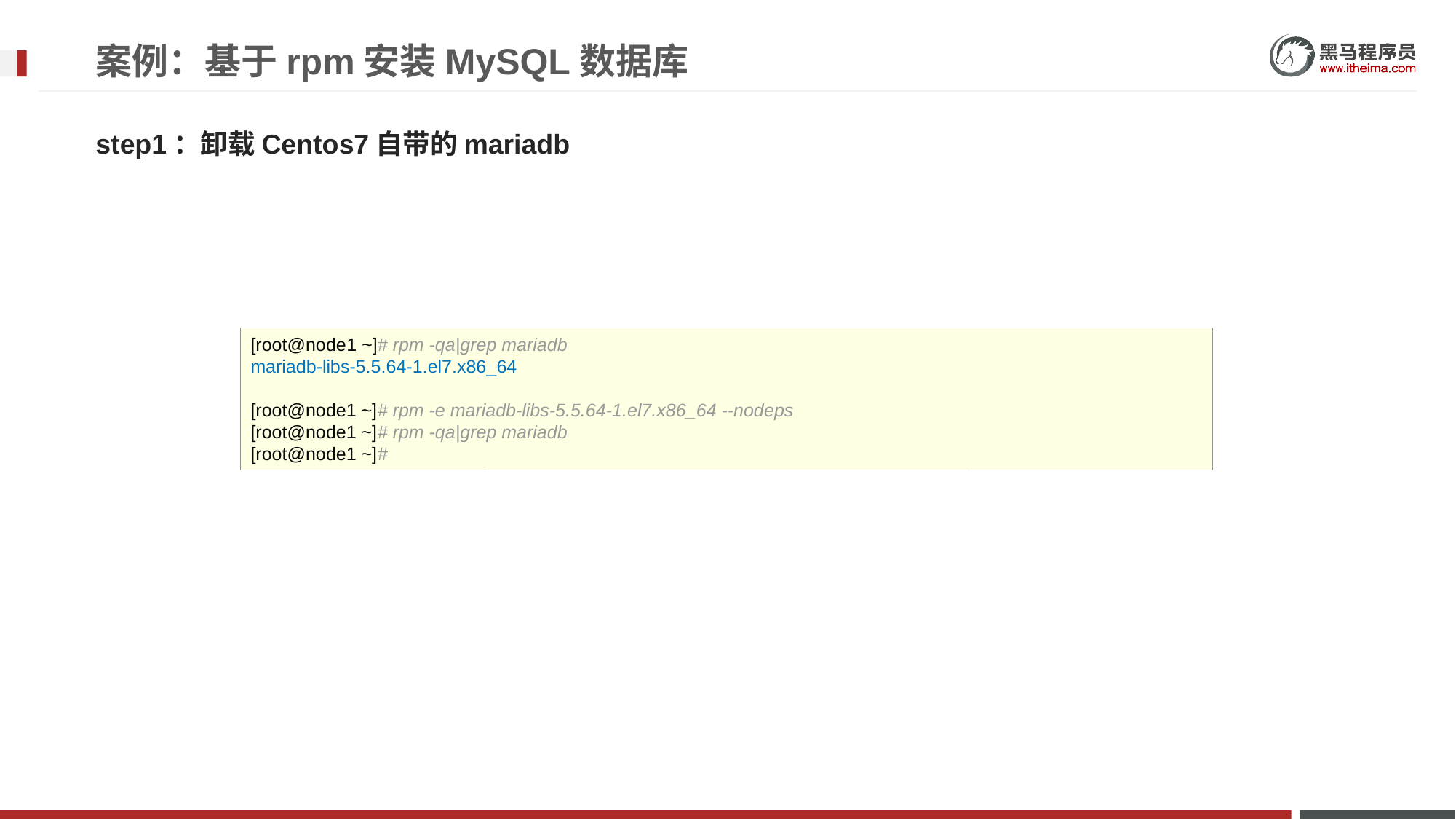

# 案例：基于rpm安装MySQL数据库
step1：卸载Centos7自带的mariadb
[root@node1 ~]# rpm -qa|grep mariadb
mariadb-libs-5.5.64-1.el7.x86_64
[root@node1 ~]# rpm -e mariadb-libs-5.5.64-1.el7.x86_64 --nodeps
[root@node1 ~]# rpm -qa|grep mariadb
[root@node1 ~]#